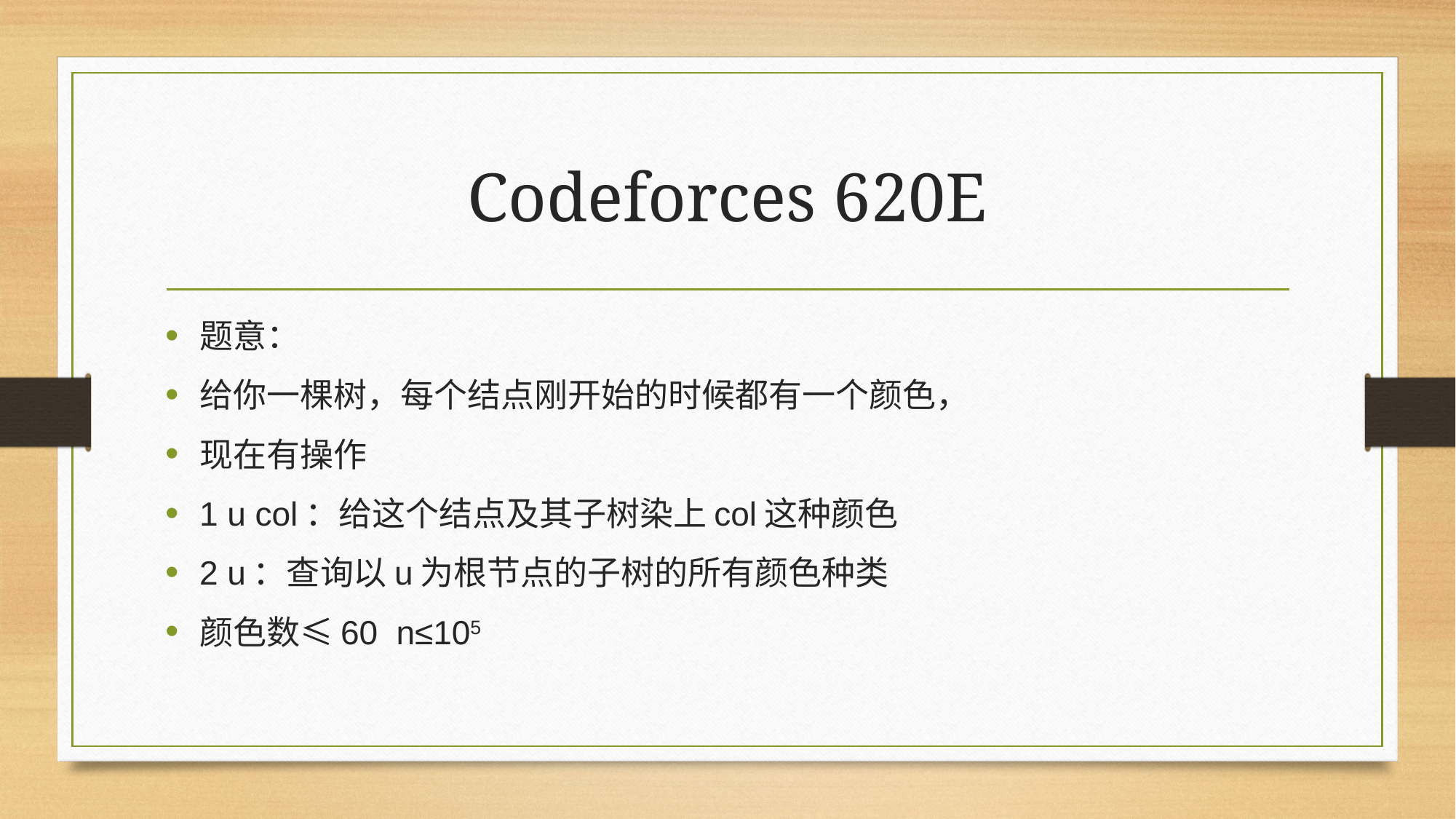

# Codeforces 620E
题意：
给你一棵树，每个结点刚开始的时候都有一个颜色，
现在有操作
1 u col：给这个结点及其子树染上col这种颜色
2 u：查询以u为根节点的子树的所有颜色种类
颜色数≤60  n≤105